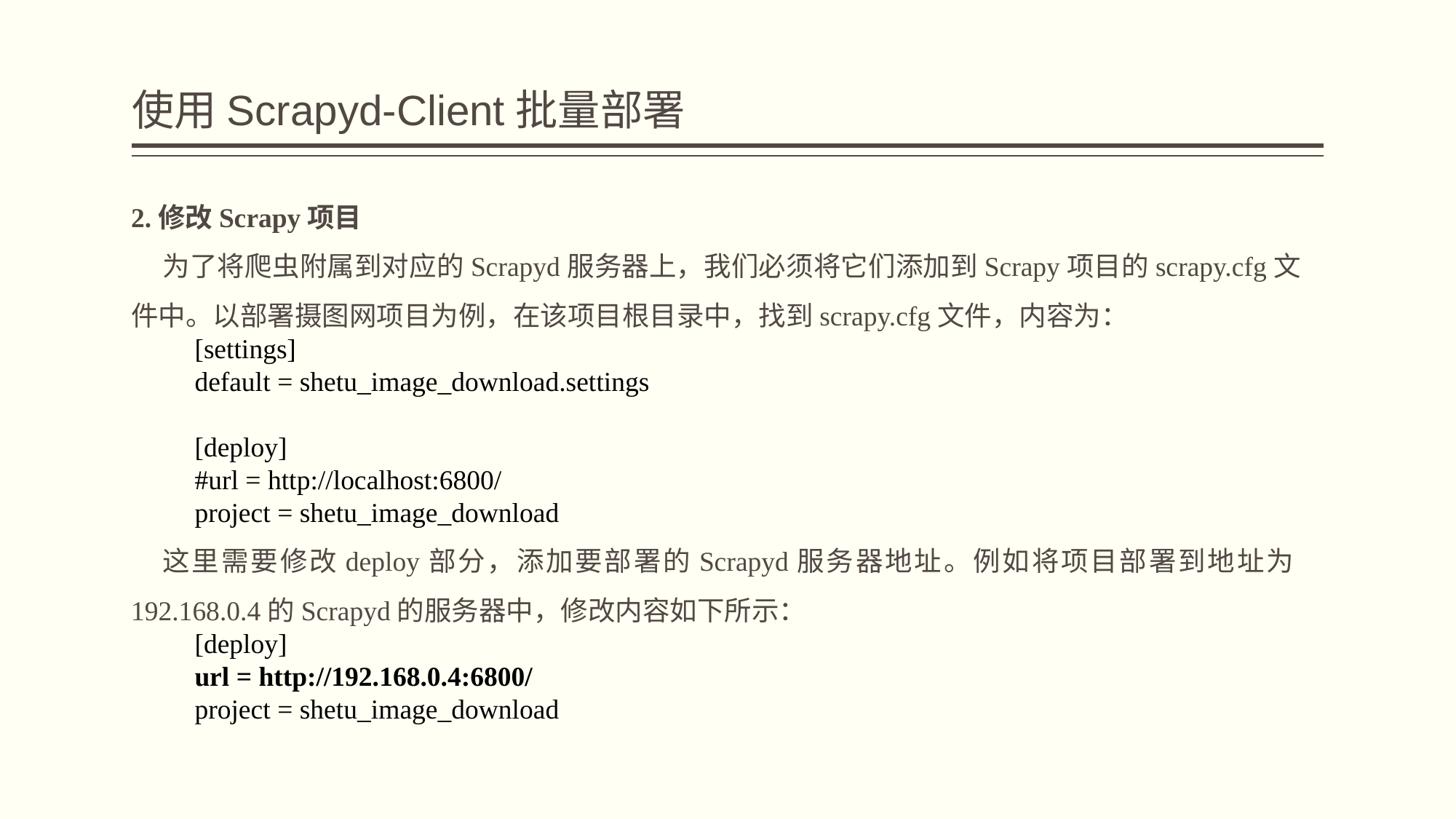

# 使用Scrapyd-Client批量部署
2.修改Scrapy项目
为了将爬虫附属到对应的Scrapyd服务器上，我们必须将它们添加到Scrapy项目的scrapy.cfg文件中。以部署摄图网项目为例，在该项目根目录中，找到scrapy.cfg文件，内容为：
[settings]
default = shetu_image_download.settings

[deploy]
#url = http://localhost:6800/
project = shetu_image_download
这里需要修改deploy部分，添加要部署的Scrapyd服务器地址。例如将项目部署到地址为192.168.0.4的Scrapyd的服务器中，修改内容如下所示：
[deploy]
url = http://192.168.0.4:6800/
project = shetu_image_download